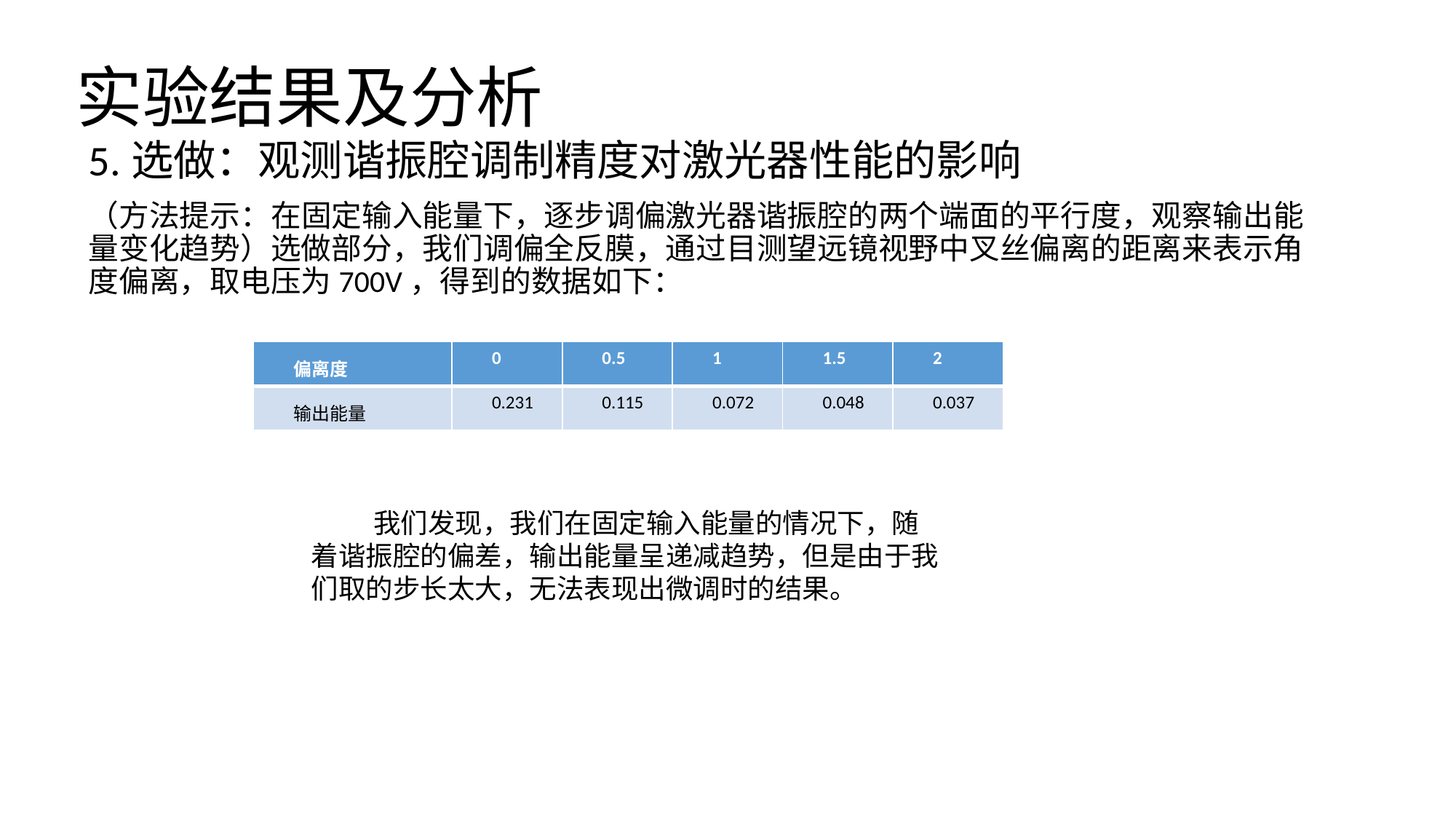

# 实验结果及分析
5.选做：观测谐振腔调制精度对激光器性能的影响
（方法提示：在固定输入能量下，逐步调偏激光器谐振腔的两个端面的平行度，观察输出能量变化趋势）选做部分，我们调偏全反膜，通过目测望远镜视野中叉丝偏离的距离来表示角度偏离，取电压为700V，得到的数据如下：

| 偏离度 | 0 | 0.5 | 1 | 1.5 | 2 |
| --- | --- | --- | --- | --- | --- |
| 输出能量 | 0.231 | 0.115 | 0.072 | 0.048 | 0.037 |
         我们发现，我们在固定输入能量的情况下，随着谐振腔的偏差，输出能量呈递减趋势，但是由于我们取的步长太大，无法表现出微调时的结果。